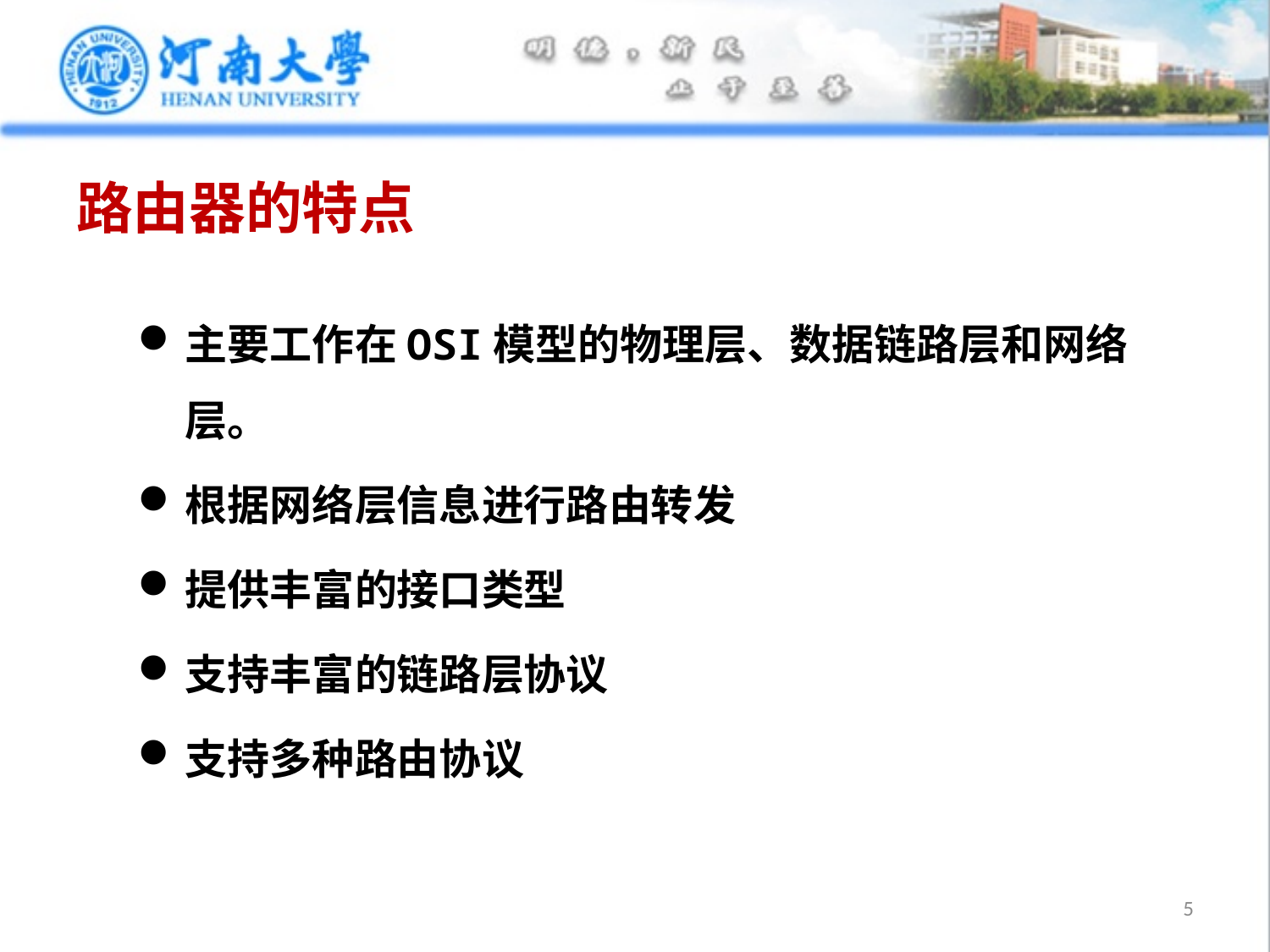

# 路由器的特点
主要工作在OSI模型的物理层、数据链路层和网络层。
根据网络层信息进行路由转发
提供丰富的接口类型
支持丰富的链路层协议
支持多种路由协议

5